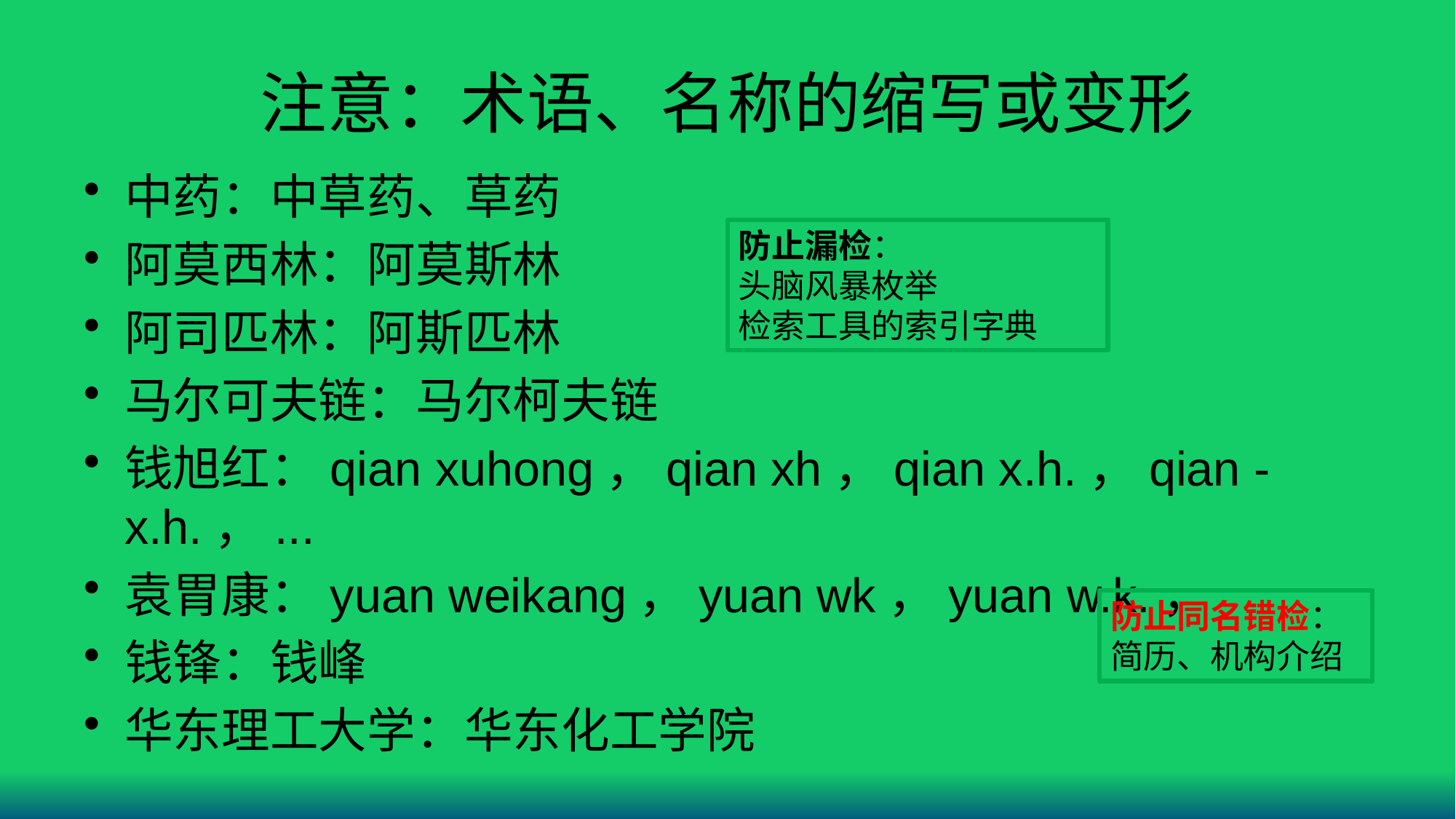

# 注意：术语、名称的缩写或变形
中药：中草药、草药
阿莫西林：阿莫斯林
阿司匹林：阿斯匹林
马尔可夫链：马尔柯夫链
钱旭红：qian xuhong，qian xh，qian x.h.，qian -x.h.，...
袁胃康：yuan weikang，yuan wk，yuan w.k.，
钱锋：钱峰
华东理工大学：华东化工学院

防止漏检：
头脑风暴枚举
检索工具的索引字典
防止同名错检：
简历、机构介绍